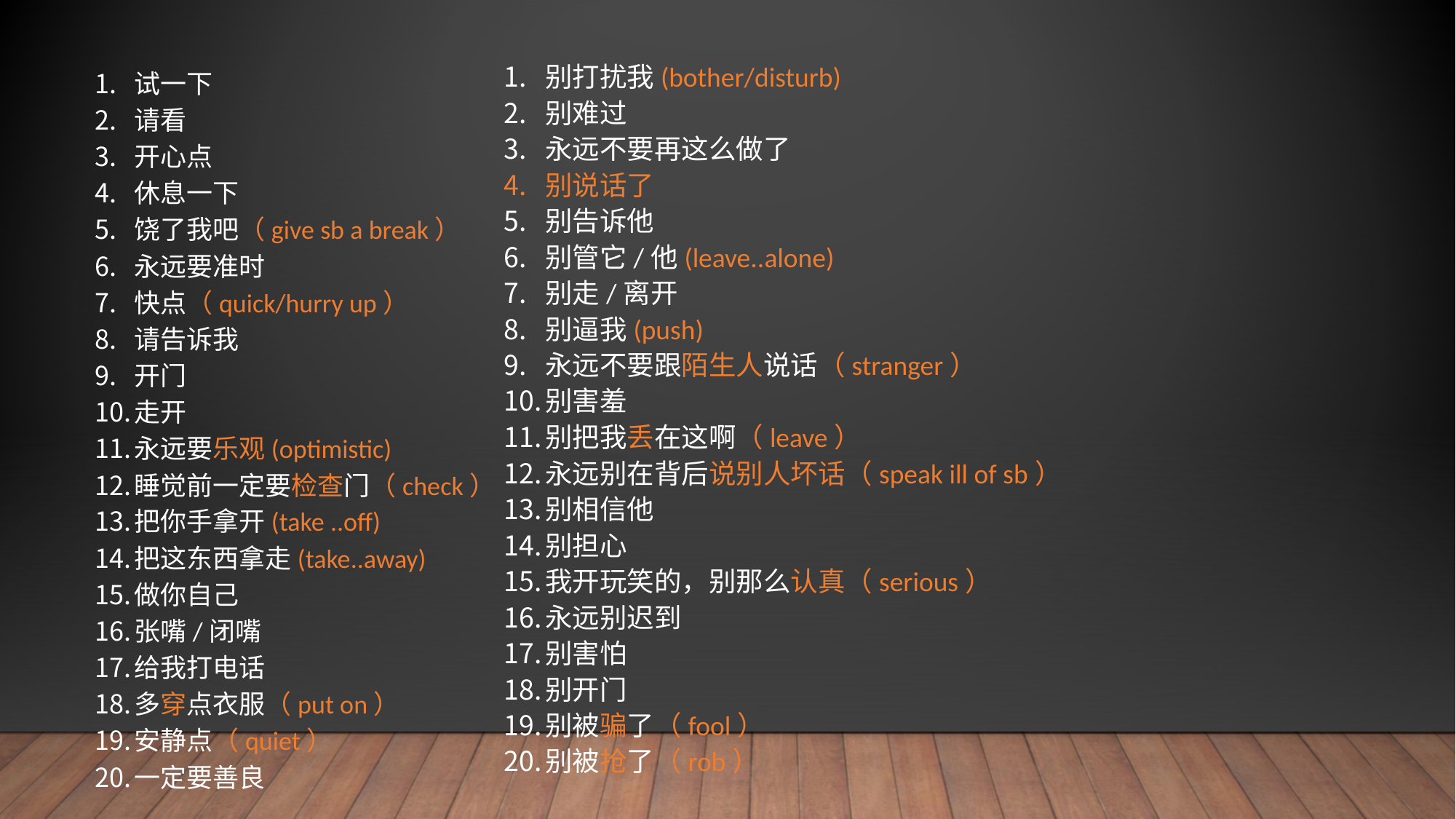

别打扰我(bother/disturb)
别难过
永远不要再这么做了
别说话了
别告诉他
别管它/他(leave..alone)
别走/离开
别逼我(push)
永远不要跟陌生人说话（stranger）
别害羞
别把我丢在这啊（leave）
永远别在背后说别人坏话（speak ill of sb）
别相信他
别担心
我开玩笑的，别那么认真（serious）
永远别迟到
别害怕
别开门
别被骗了（fool）
别被抢了（rob）
试一下
请看
开心点
休息一下
饶了我吧（give sb a break）
永远要准时
快点（quick/hurry up）
请告诉我
开门
走开
永远要乐观(optimistic)
睡觉前一定要检查门（check）
把你手拿开(take ..off)
把这东西拿走(take..away)
做你自己
张嘴/闭嘴
给我打电话
多穿点衣服（put on）
安静点（quiet）
一定要善良